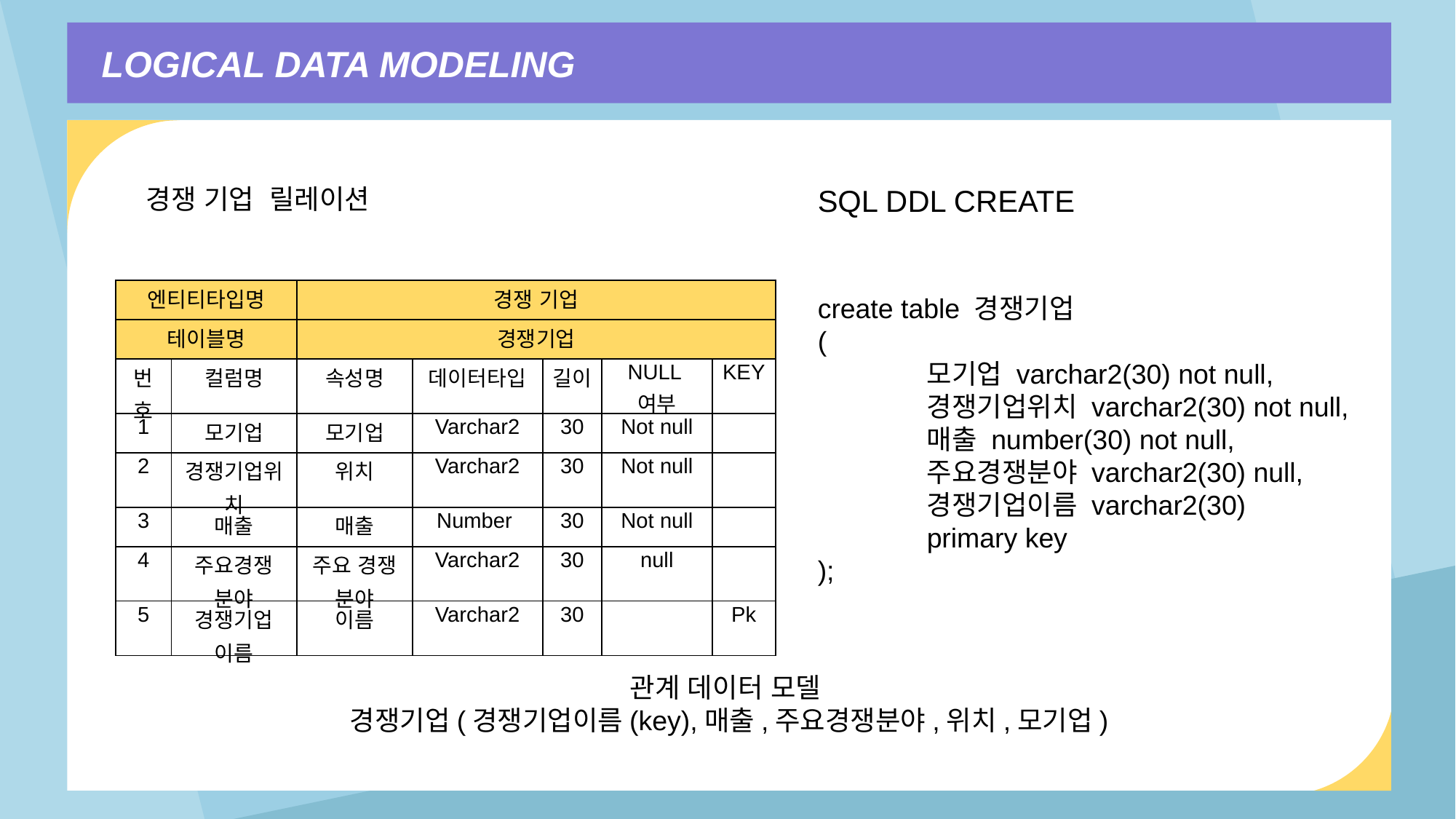

LOGICAL DATA MODELING

경쟁 기업  릴레이션
SQL DDL CREATE

create table 경쟁기업
(
	모기업 varchar2(30) not null,
	경쟁기업위치 varchar2(30) not null,
	매출 number(30) not null,
	주요경쟁분야 varchar2(30) null,
	경쟁기업이름 varchar2(30)
	primary key
);
| 엔티티타입명 |  | 경쟁 기업 |  |  |  |  |
| --- | --- | --- | --- | --- | --- | --- |
| 테이블명 |  | 경쟁기업 |  |  |  |  |
| 번호 | 컬럼명 | 속성명 | 데이터타입 | 길이 | NULL여부 | KEY |
| 1 | 모기업 | 모기업 | Varchar2 | 30 | Not null |  |
| 2 | 경쟁기업위치 | 위치 | Varchar2 | 30 | Not null |  |
| 3 | 매출 | 매출 | Number | 30 | Not null |  |
| 4 | 주요경쟁 분야 | 주요 경쟁 분야 | Varchar2 | 30 | null |  |
| 5 | 경쟁기업 이름 | 이름 | Varchar2 | 30 |  | Pk |

관계 데이터 모델
경쟁기업(경쟁기업이름(key),매출,주요경쟁분야,위치,모기업)